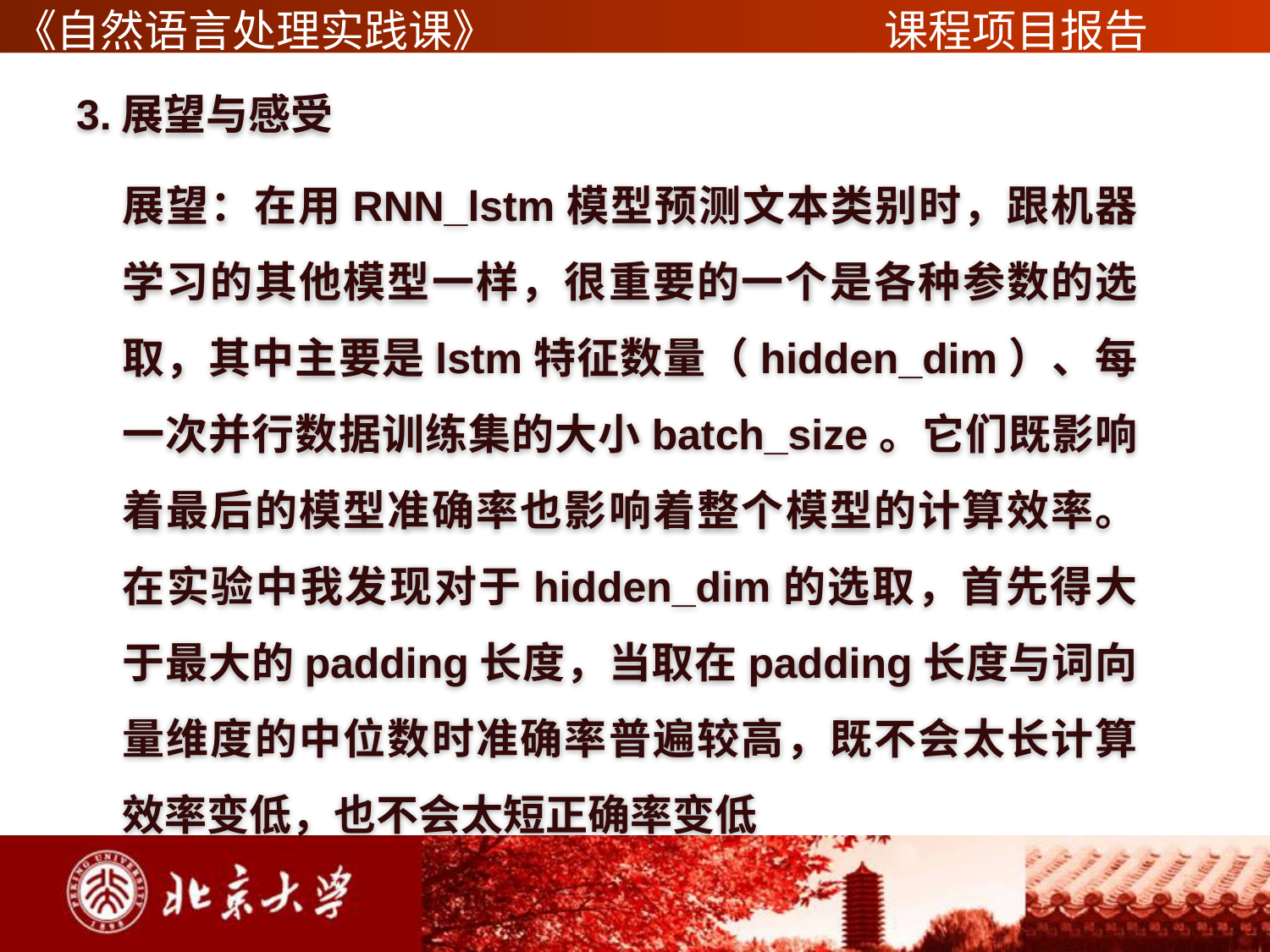

3.展望与感受
展望：在用RNN_lstm模型预测文本类别时，跟机器学习的其他模型一样，很重要的一个是各种参数的选取，其中主要是lstm特征数量（hidden_dim）、每一次并行数据训练集的大小batch_size。它们既影响着最后的模型准确率也影响着整个模型的计算效率。在实验中我发现对于hidden_dim的选取，首先得大于最大的padding长度，当取在padding长度与词向量维度的中位数时准确率普遍较高，既不会太长计算效率变低，也不会太短正确率变低